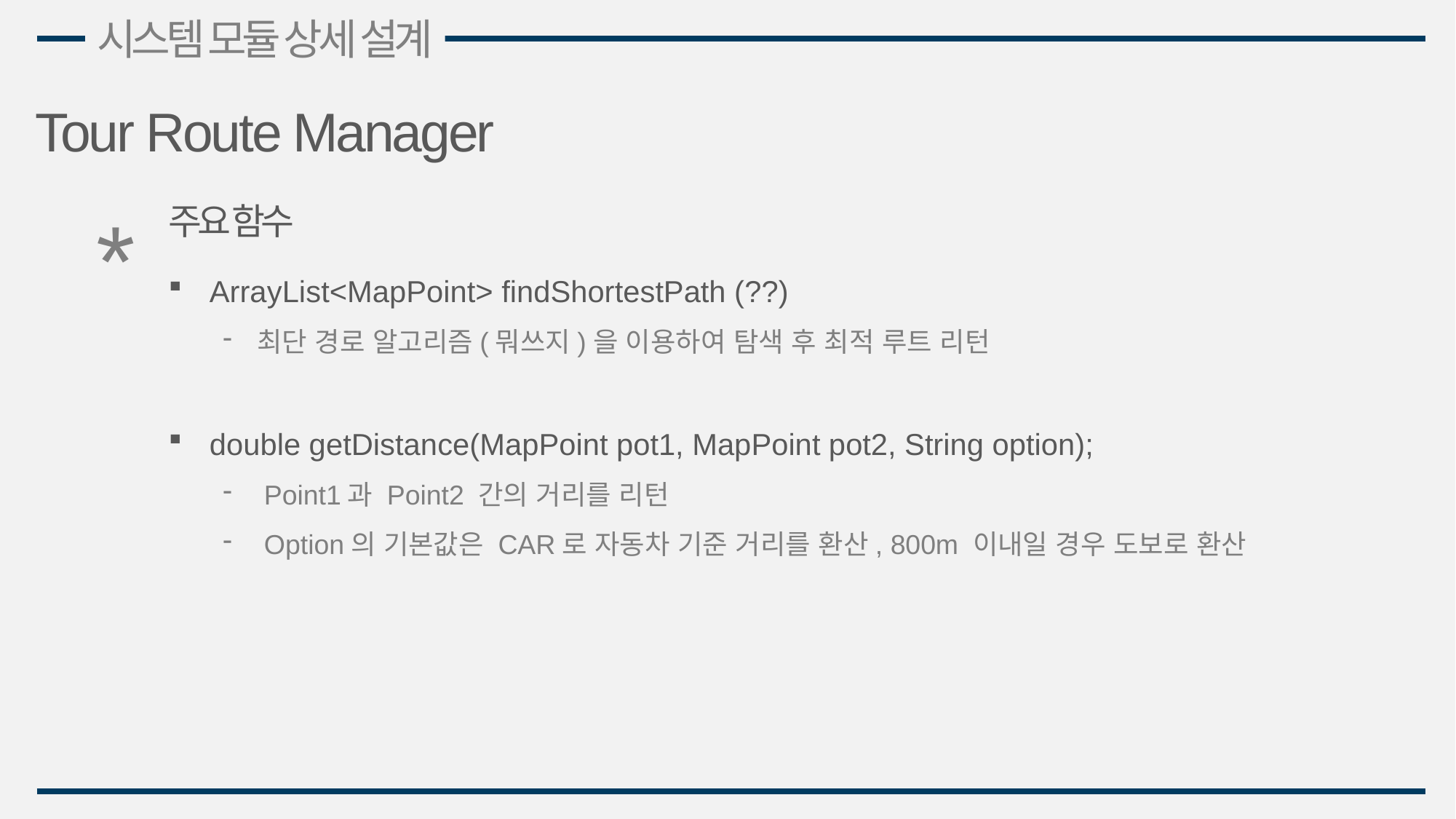

시스템 모듈 상세 설계
Tour Route Manager
*
주요 함수
ArrayList<MapPoint> findShortestPath (??)
최단 경로 알고리즘(뭐쓰지)을 이용하여 탐색 후 최적 루트 리턴

double getDistance(MapPoint pot1, MapPoint pot2, String option);
Point1과 Point2 간의 거리를 리턴
Option의 기본값은 CAR로 자동차 기준 거리를 환산, 800m 이내일 경우 도보로 환산